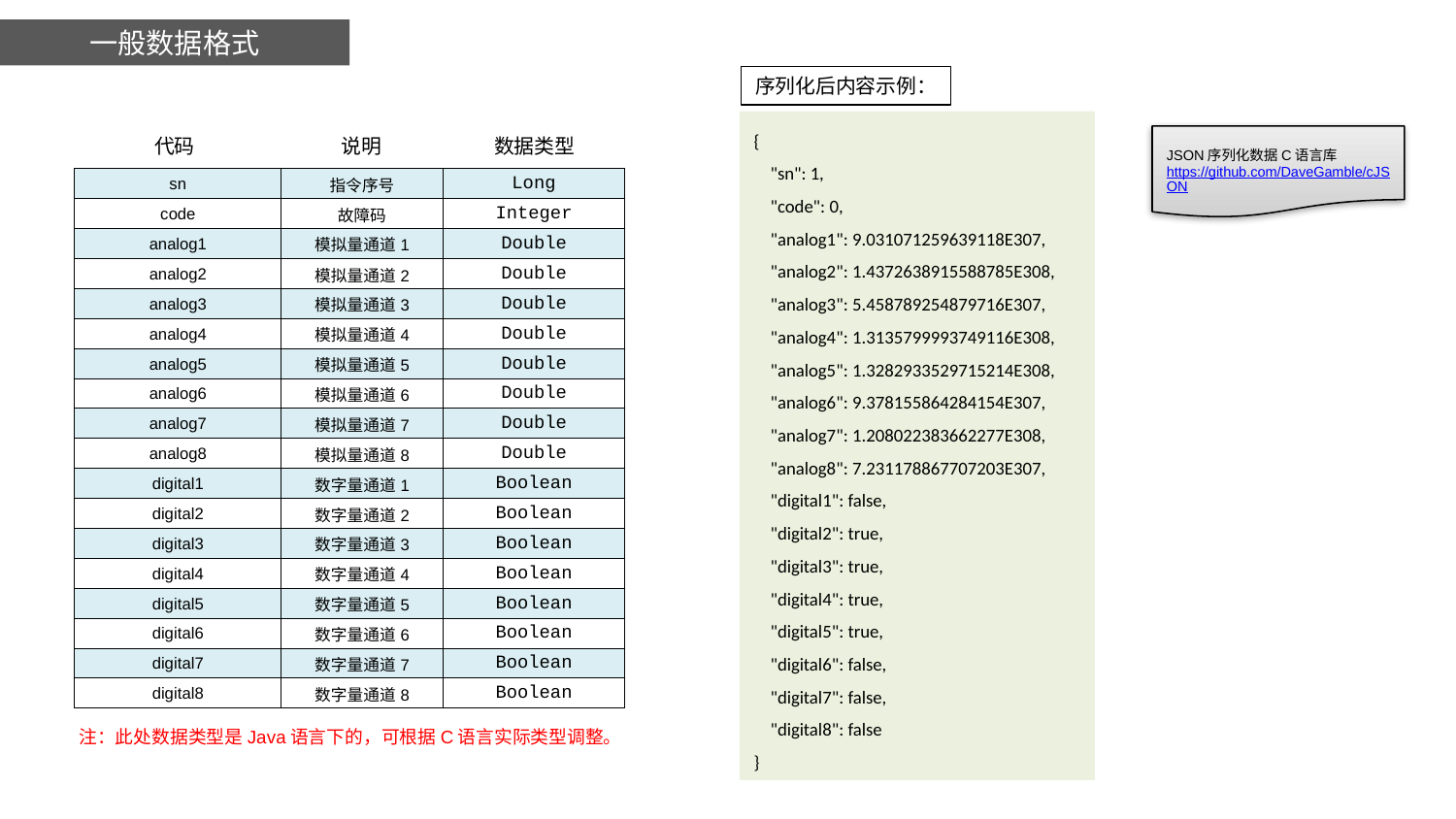

一般数据格式
序列化后内容示例：
{
    "sn": 1,
    "code": 0,
    "analog1": 9.031071259639118E307,
    "analog2": 1.4372638915588785E308,
    "analog3": 5.458789254879716E307,
    "analog4": 1.3135799993749116E308,
    "analog5": 1.3282933529715214E308,
    "analog6": 9.378155864284154E307,
    "analog7": 1.208022383662277E308,
    "analog8": 7.231178867707203E307,
    "digital1": false,
    "digital2": true,
    "digital3": true,
    "digital4": true,
    "digital5": true,
    "digital6": false,
    "digital7": false,
    "digital8": false
}
说明
JSON序列化数据C语言库
https://github.com/DaveGamble/cJSON
代码
数据类型
| sn | 指令序号 | Long |
| --- | --- | --- |
| code | 故障码 | Integer |
| analog1 | 模拟量通道1 | Double |
| analog2 | 模拟量通道2 | Double |
| analog3 | 模拟量通道3 | Double |
| analog4 | 模拟量通道4 | Double |
| analog5 | 模拟量通道5 | Double |
| analog6 | 模拟量通道6 | Double |
| analog7 | 模拟量通道7 | Double |
| analog8 | 模拟量通道8 | Double |
| digital1 | 数字量通道1 | Boolean |
| digital2 | 数字量通道2 | Boolean |
| digital3 | 数字量通道3 | Boolean |
| digital4 | 数字量通道4 | Boolean |
| digital5 | 数字量通道5 | Boolean |
| digital6 | 数字量通道6 | Boolean |
| digital7 | 数字量通道7 | Boolean |
| digital8 | 数字量通道8 | Boolean |
注：此处数据类型是Java语言下的，可根据C语言实际类型调整。